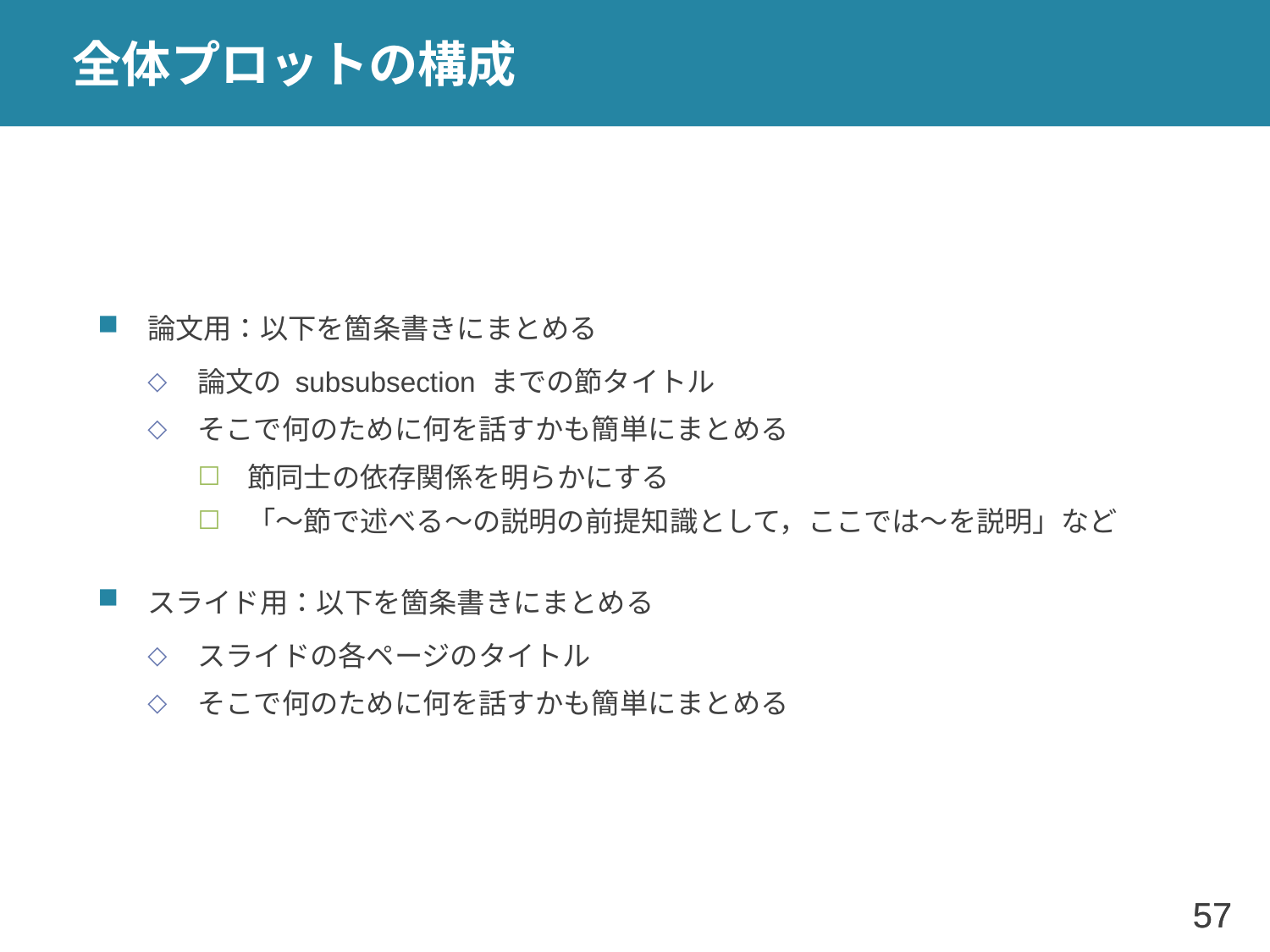

# 全体プロットの構成
論文用：以下を箇条書きにまとめる
論文の subsubsection までの節タイトル
そこで何のために何を話すかも簡単にまとめる
節同士の依存関係を明らかにする
「～節で述べる～の説明の前提知識として，ここでは～を説明」など
スライド用：以下を箇条書きにまとめる
スライドの各ページのタイトル
そこで何のために何を話すかも簡単にまとめる